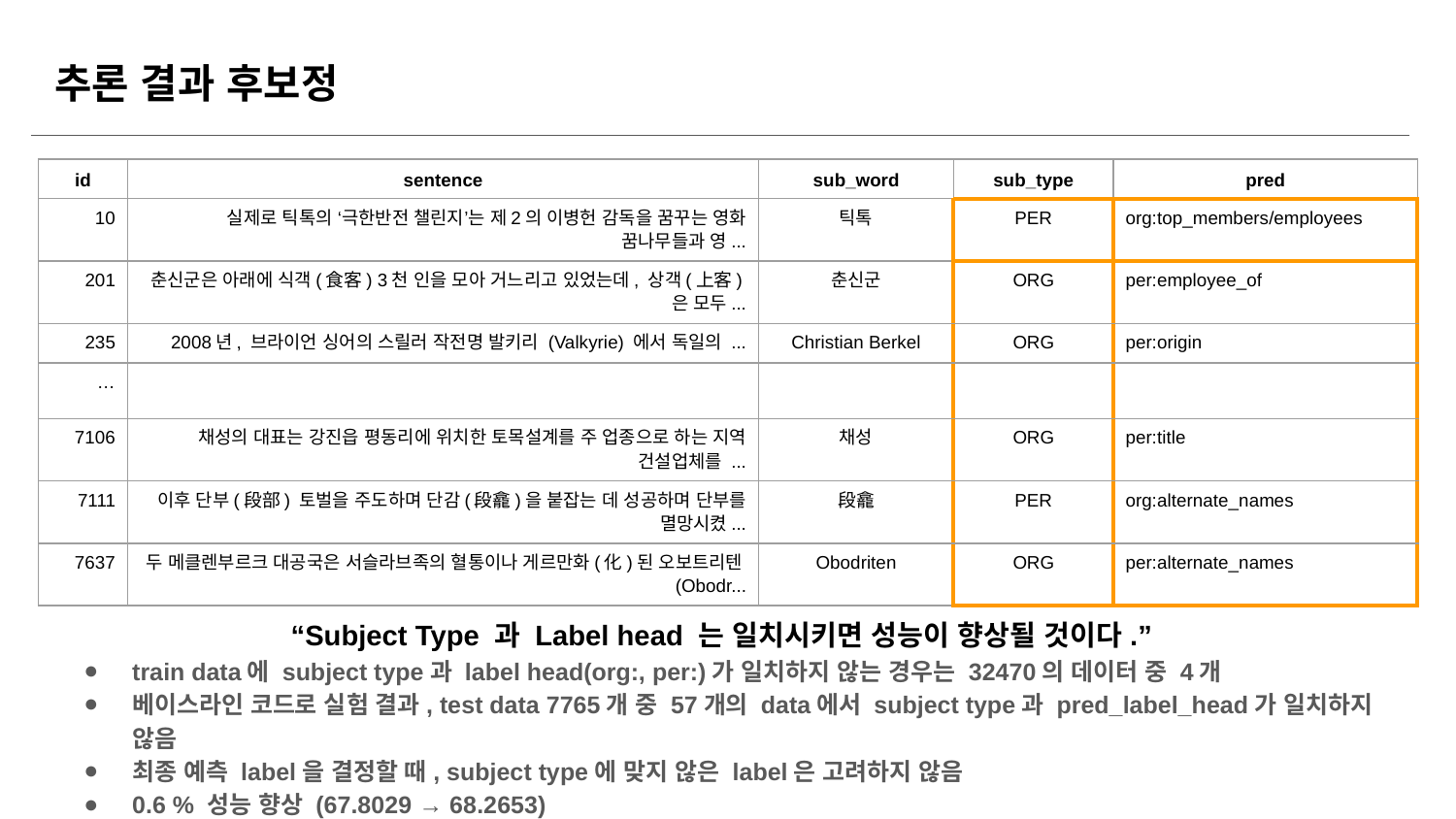

# 추론 결과 후보정
| id | sentence | sub\_word | sub\_type | pred |
| --- | --- | --- | --- | --- |
| 10 | 실제로 틱톡의 ‘극한반전 챌린지’는 제2의 이병헌 감독을 꿈꾸는 영화 꿈나무들과 영... | 틱톡 | PER | org:top\_members/employees |
| 201 | 춘신군은 아래에 식객(食客) 3천 인을 모아 거느리고 있었는데, 상객(上客)은 모두... | 춘신군 | ORG | per:employee\_of |
| 235 | 2008년, 브라이언 싱어의 스릴러 작전명 발키리 (Valkyrie) 에서 독일의 ... | Christian Berkel | ORG | per:origin |
| … |  |  |  |  |
| 7106 | 채성의 대표는 강진읍 평동리에 위치한 토목설계를 주 업종으로 하는 지역 건설업체를 ... | 채성 | ORG | per:title |
| 7111 | 이후 단부(段部) 토벌을 주도하며 단감(段龕)을 붙잡는 데 성공하며 단부를 멸망시켰... | 段龕 | PER | org:alternate\_names |
| 7637 | 두 메클렌부르크 대공국은 서슬라브족의 혈통이나 게르만화(化)된 오보트리텐(Obodr... | Obodriten | ORG | per:alternate\_names |
“Subject Type 과 Label head 는 일치시키면 성능이 향상될 것이다.”
train data에 subject type과 label head(org:, per:)가 일치하지 않는 경우는 32470의 데이터 중 4개
베이스라인 코드로 실험 결과, test data 7765개 중 57개의 data에서 subject type과 pred_label_head가 일치하지 않음
최종 예측 label을 결정할 때, subject type에 맞지 않은 label은 고려하지 않음
0.6 % 성능 향상 (67.8029 → 68.2653)